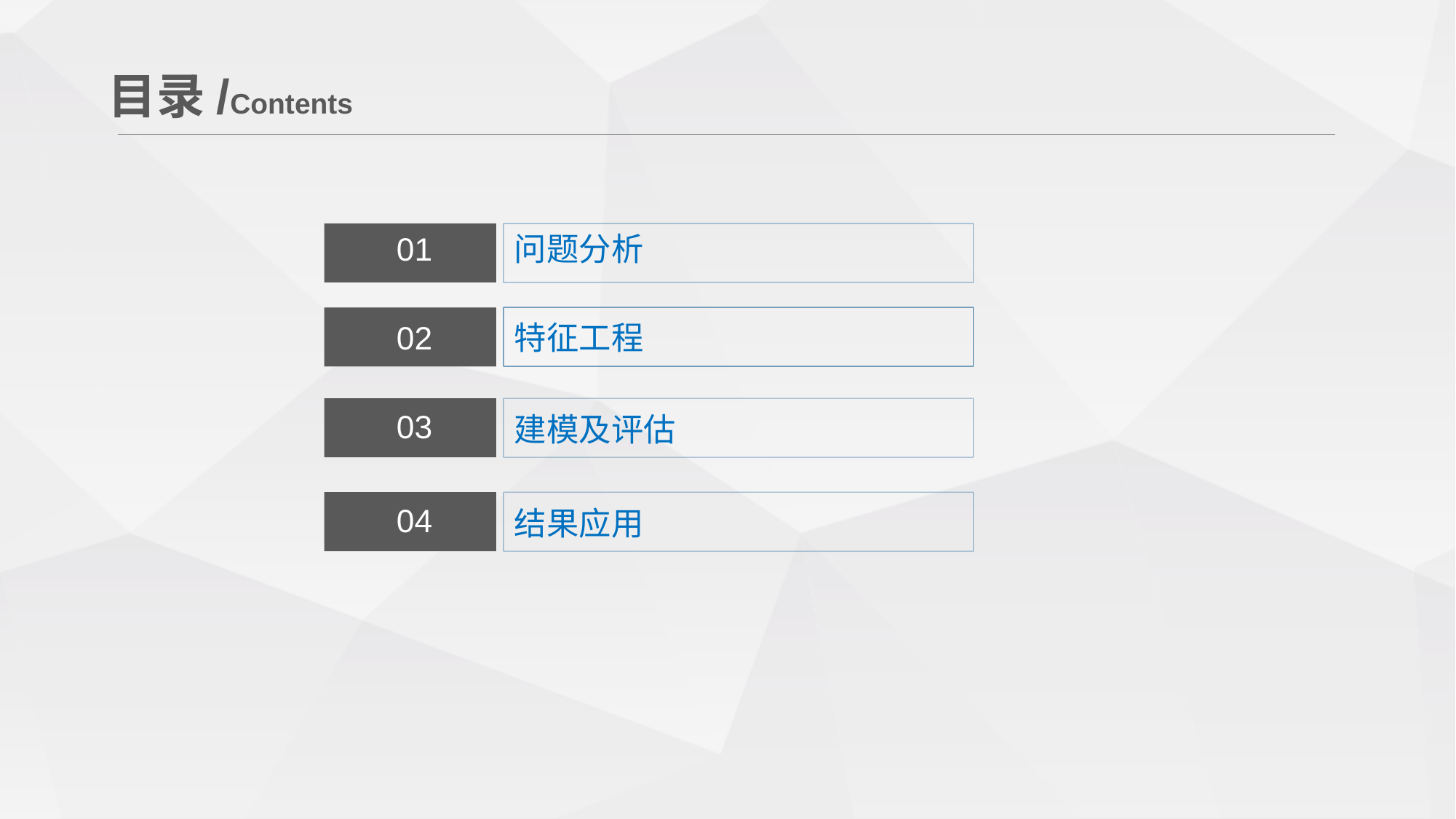

目录/Contents
01
问题分析

02
特征工程

03
建模及评估

04
结果应用